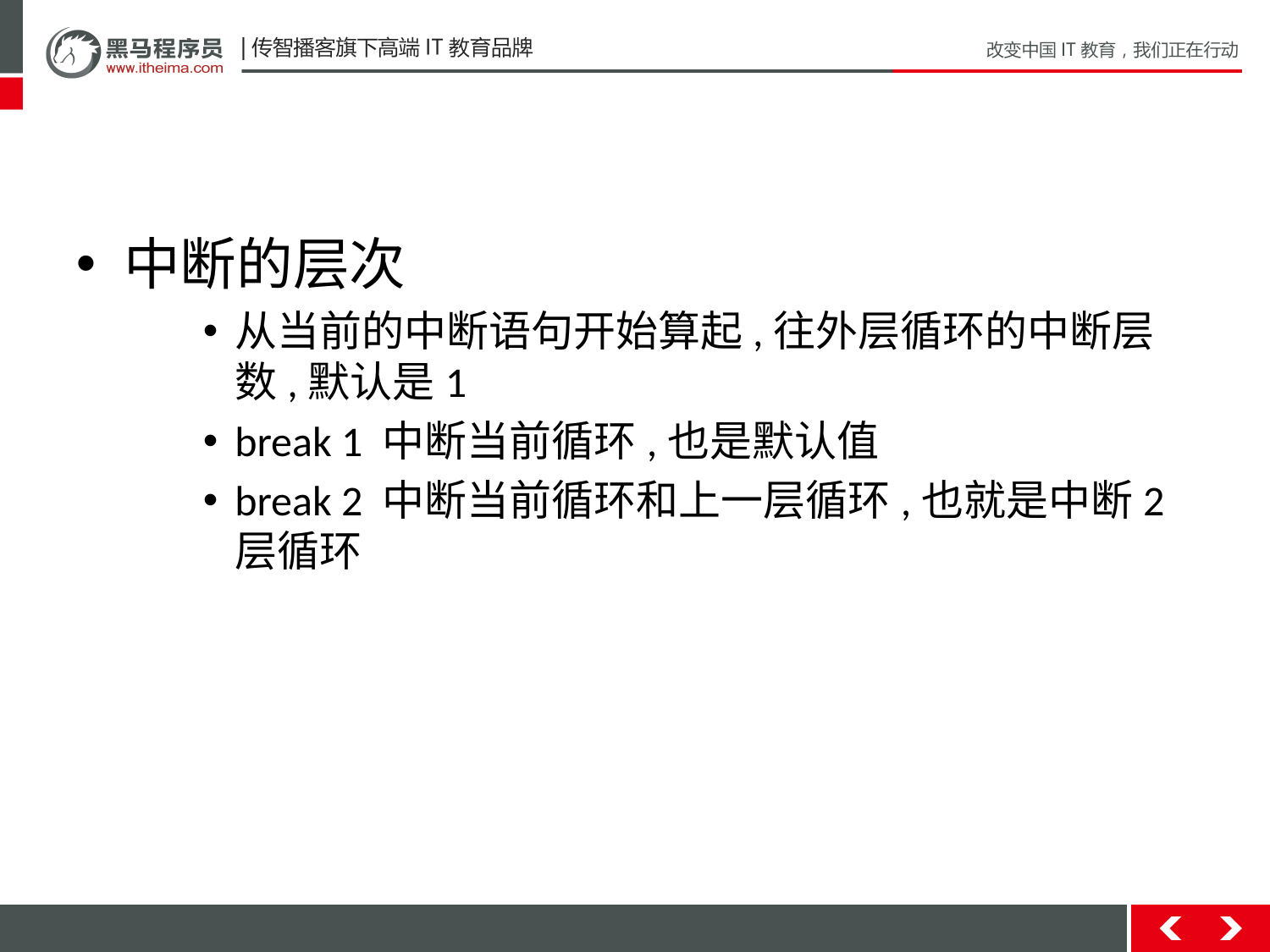

#
中断的层次
从当前的中断语句开始算起,往外层循环的中断层数,默认是1
break 1 中断当前循环,也是默认值
break 2 中断当前循环和上一层循环,也就是中断2层循环